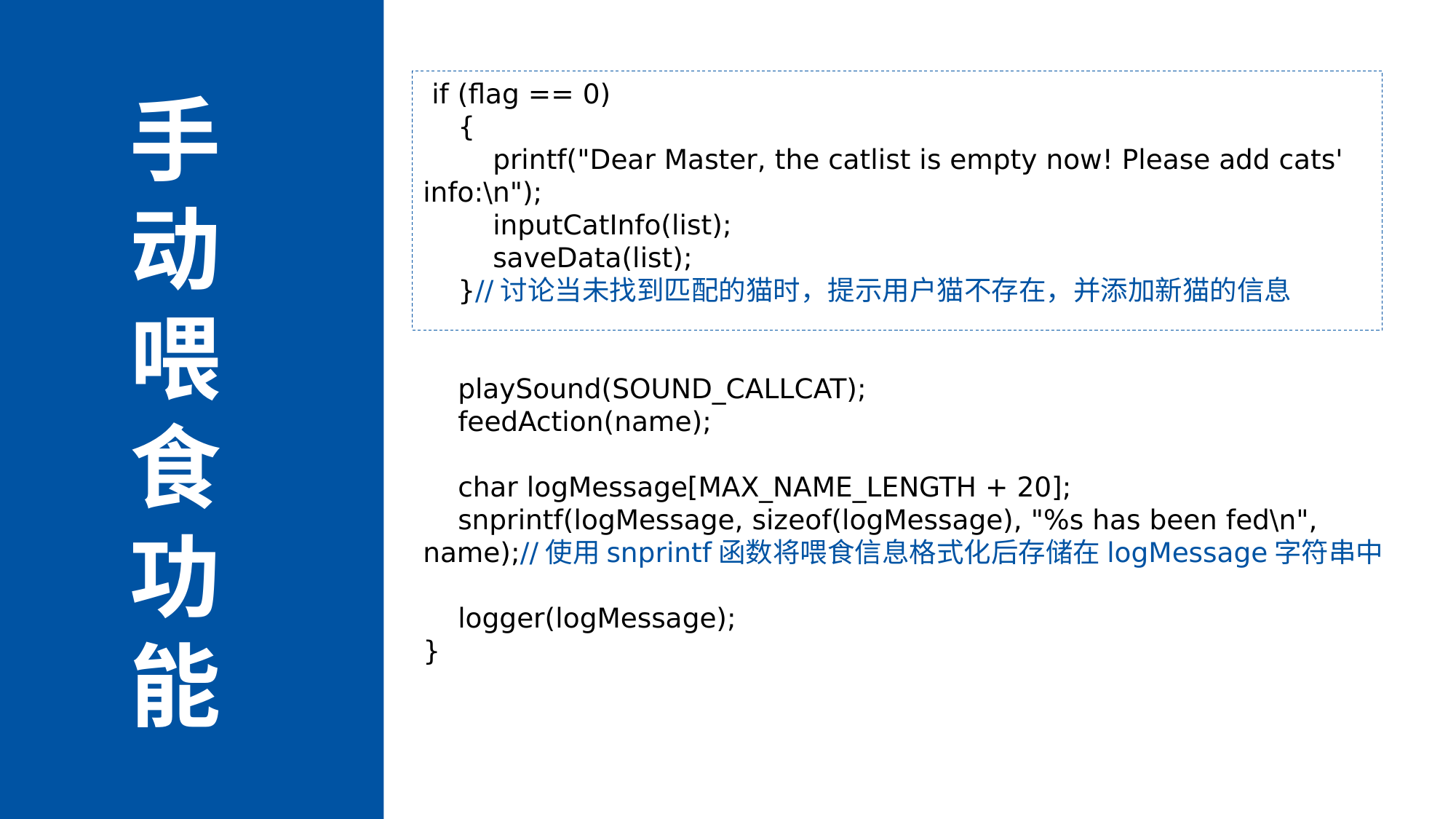

if (flag == 0)
    {
        printf("Dear Master, the catlist is empty now! Please add cats' info:\n");
        inputCatInfo(list);
        saveData(list);
    }//讨论当未找到匹配的猫时，提示用户猫不存在，并添加新猫的信息

    playSound(SOUND_CALLCAT);
    feedAction(name);

    char logMessage[MAX_NAME_LENGTH + 20];
    snprintf(logMessage, sizeof(logMessage), "%s has been fed\n", name);//使用snprintf函数将喂食信息格式化后存储在logMessage字符串中

    logger(logMessage);
}

手动喂食功能